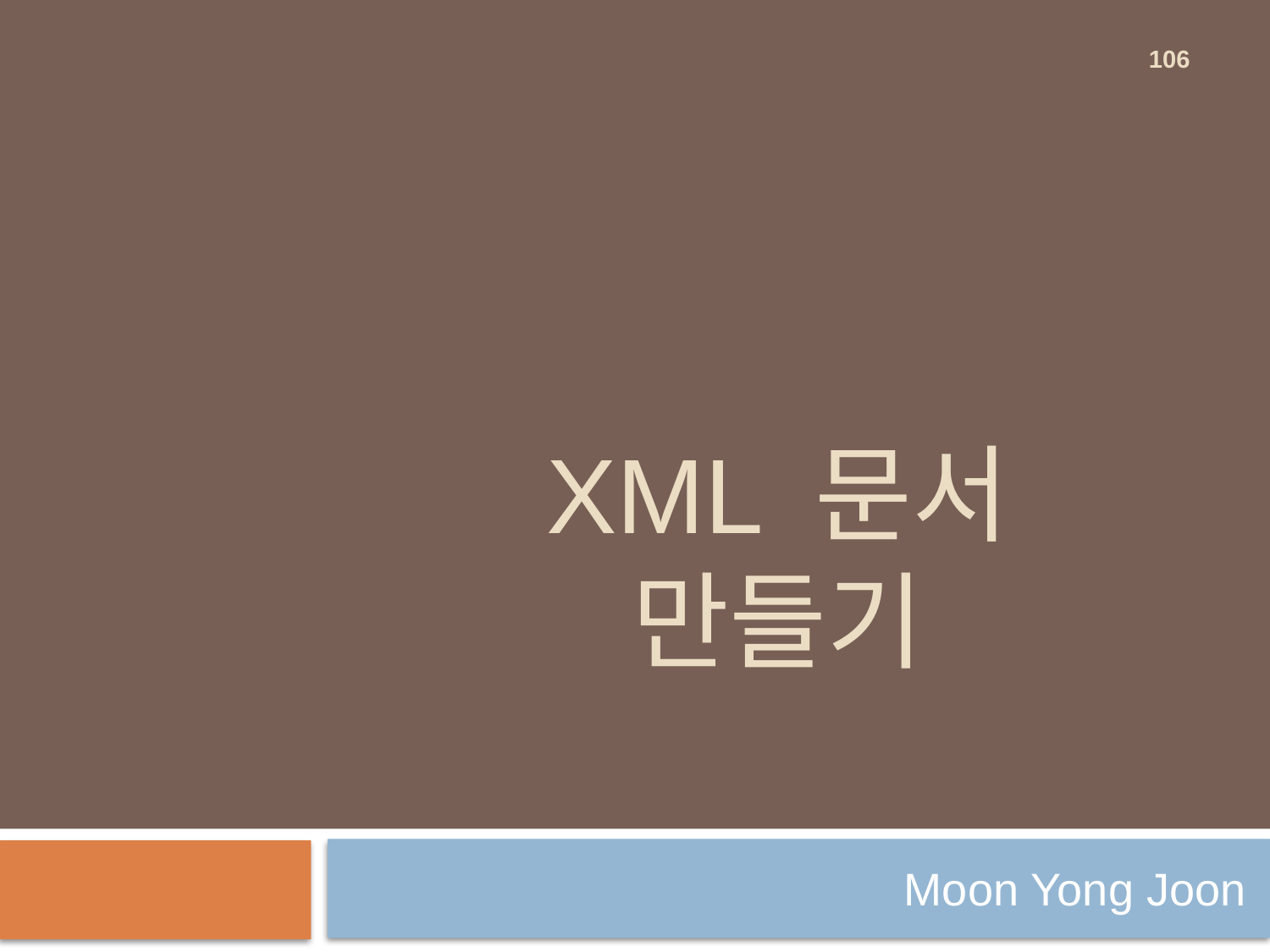

106
# Xml 문서 만들기
Moon Yong Joon